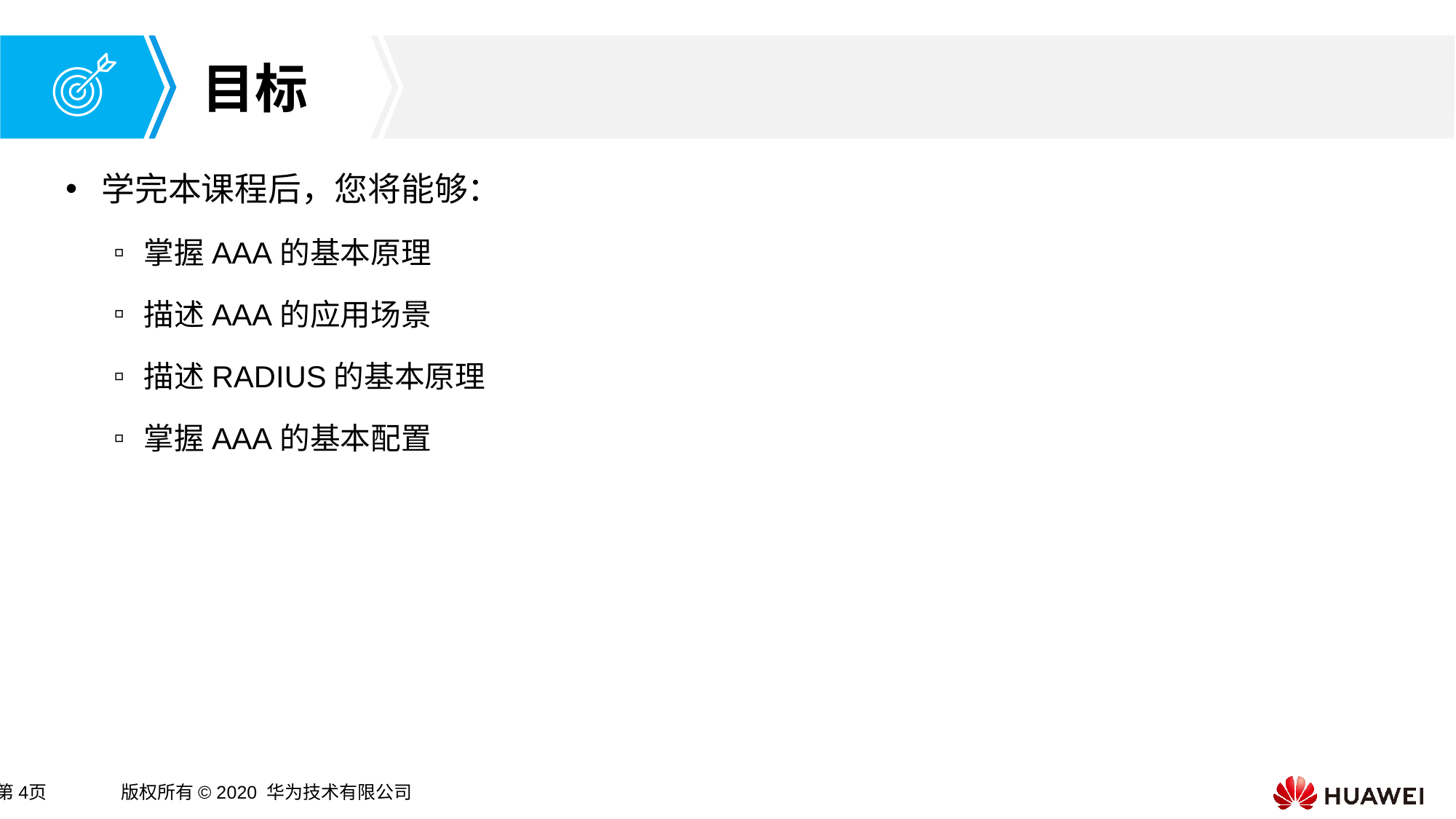

学完本课程后，您将能够：
掌握AAA的基本原理
描述AAA的应用场景
描述RADIUS的基本原理
掌握AAA的基本配置